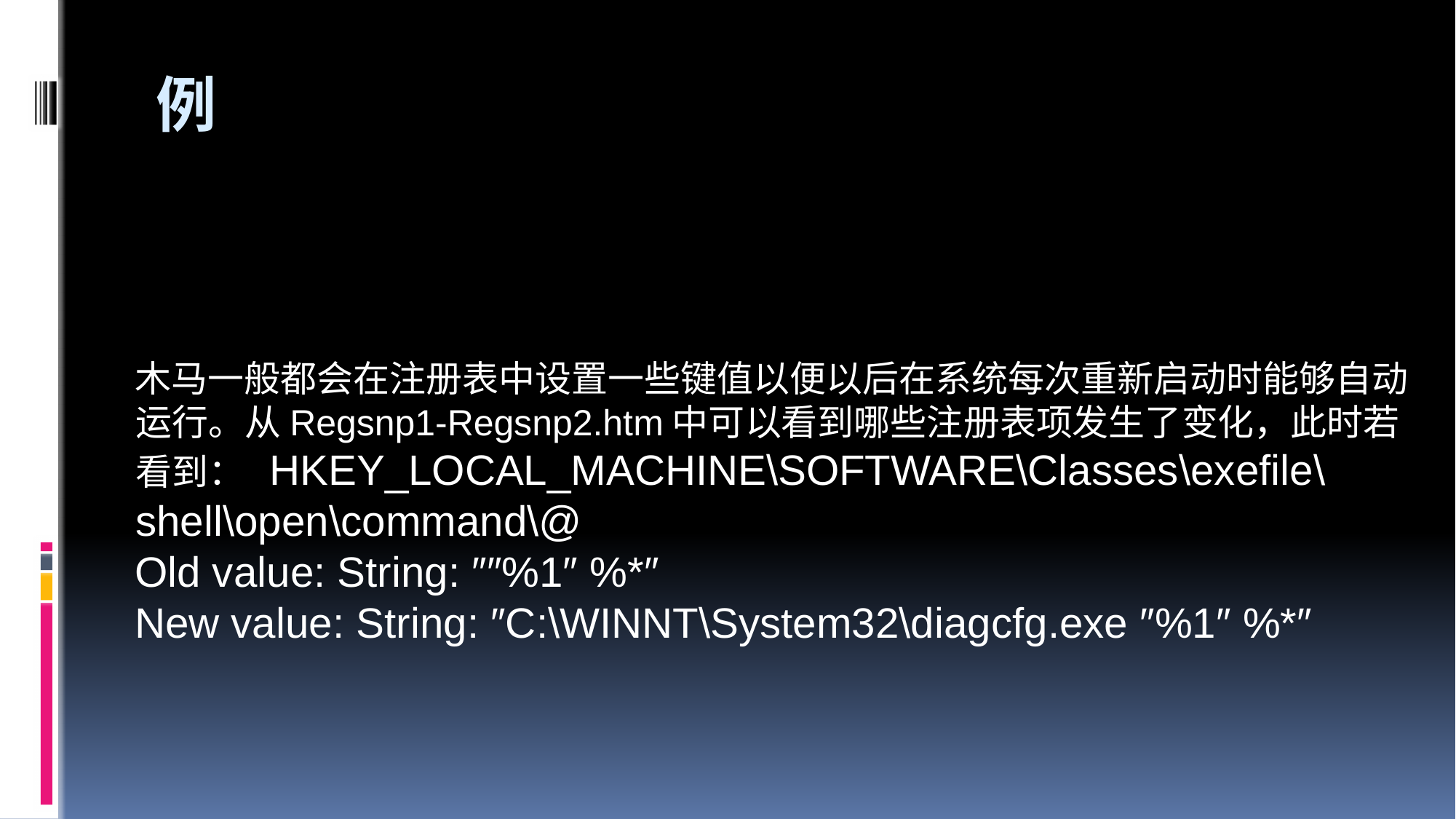

例
木马一般都会在注册表中设置一些键值以便以后在系统每次重新启动时能够自动运行。从Regsnp1-Regsnp2.htm中可以看到哪些注册表项发生了变化，此时若看到：  HKEY_LOCAL_MACHINE\SOFTWARE\Classes\exefile\shell\open\command\@
Old value: String: ″″%1″ %*″
New value: String: ″C:\WINNT\System32\diagcfg.exe ″%1″ %*″